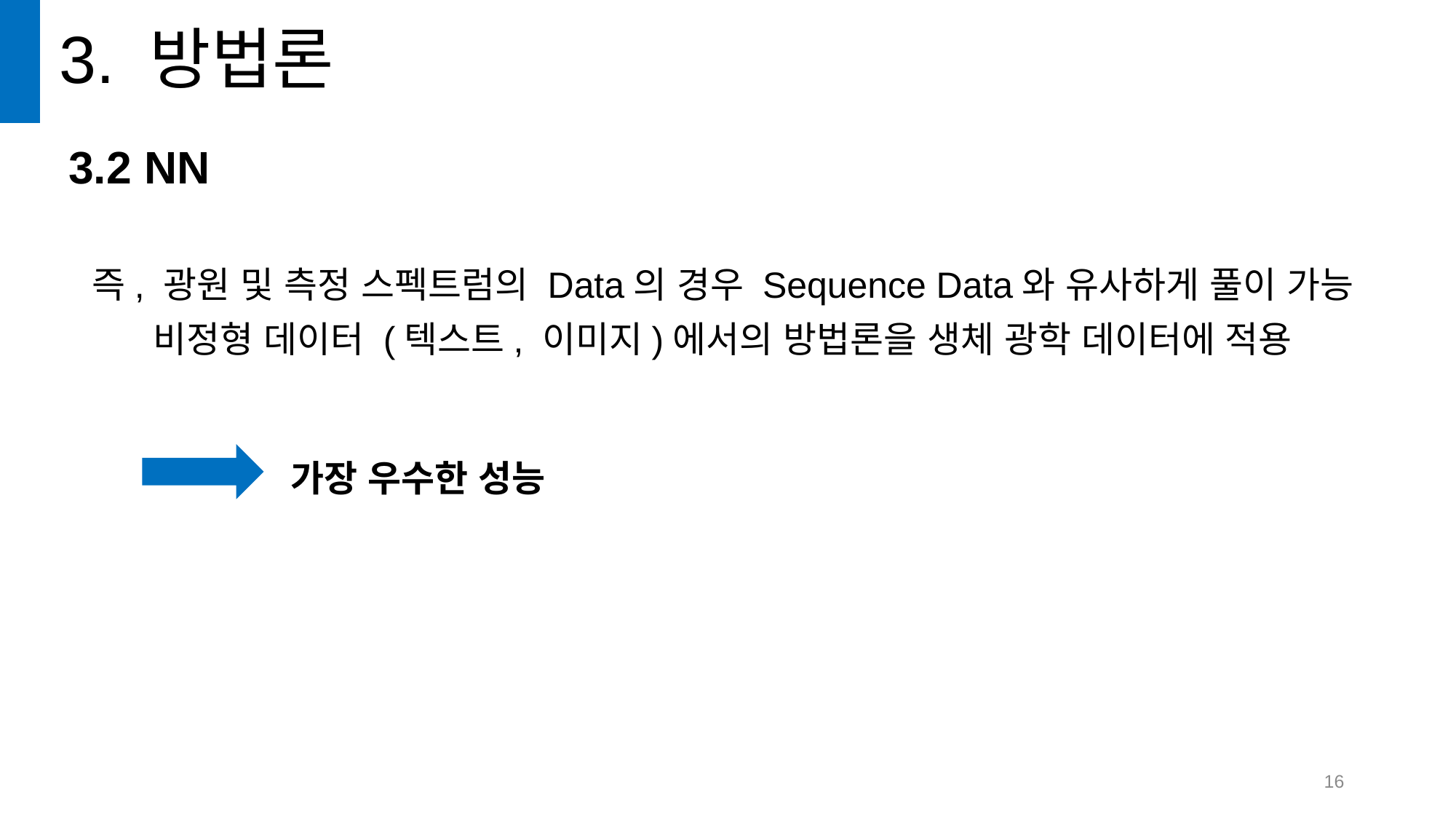

# 3. 방법론
3.2 NN

즉, 광원 및 측정 스펙트럼의 Data의 경우 Sequence Data와 유사하게 풀이 가능
비정형 데이터 (텍스트, 이미지)에서의 방법론을 생체 광학 데이터에 적용

가장 우수한 성능
16